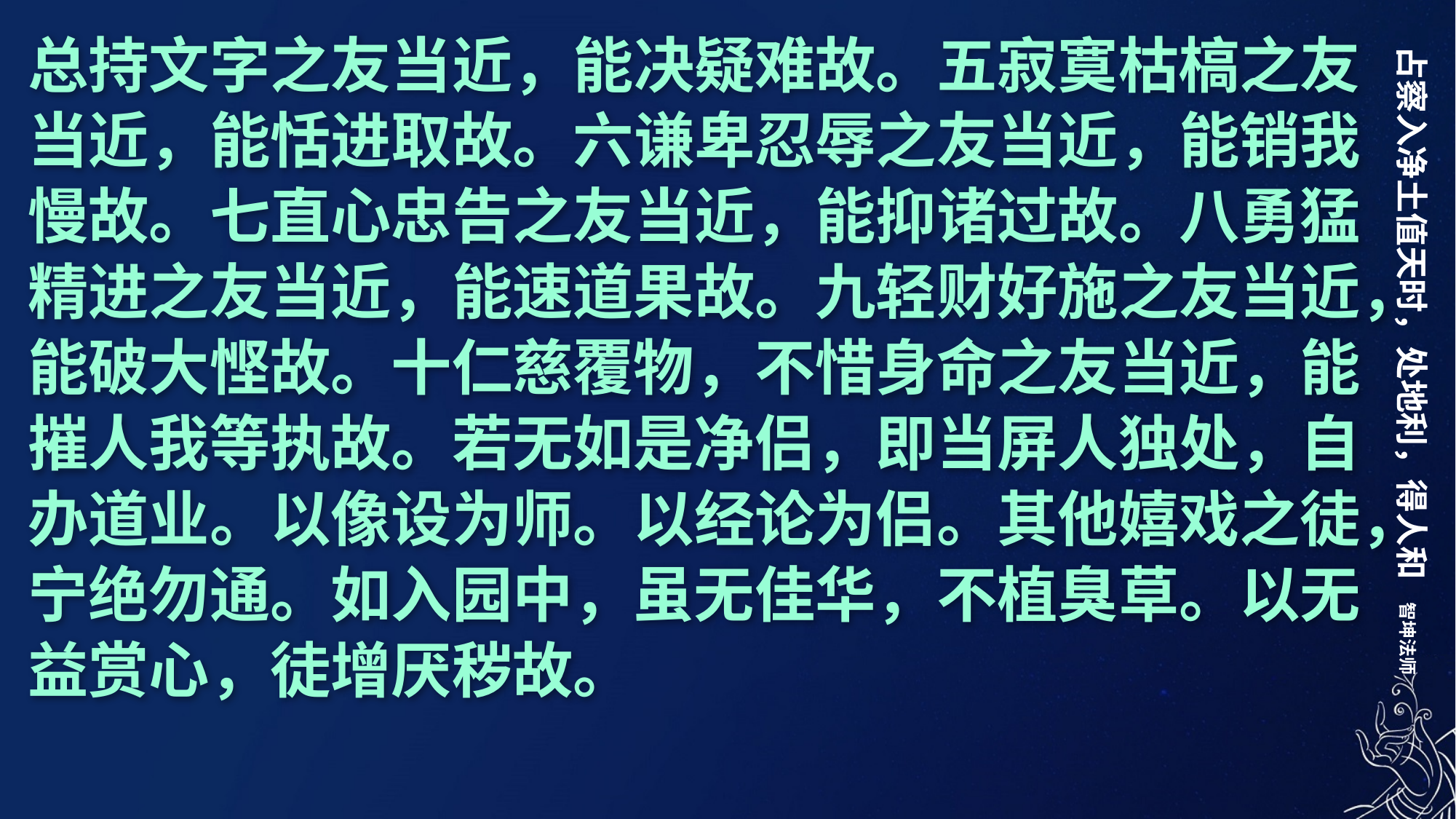

总持文字之友当近，能决疑难故。五寂寞枯槁之友当近，能恬进取故。六谦卑忍辱之友当近，能销我慢故。七直心忠告之友当近，能抑诸过故。八勇猛精进之友当近，能速道果故。九轻财好施之友当近，能破大悭故。十仁慈覆物，不惜身命之友当近，能摧人我等执故。若无如是净侣，即当屏人独处，自办道业。以像设为师。以经论为侣。其他嬉戏之徒，宁绝勿通。如入园中，虽无佳华，不植臭草。以无益赏心，徒增厌秽故。